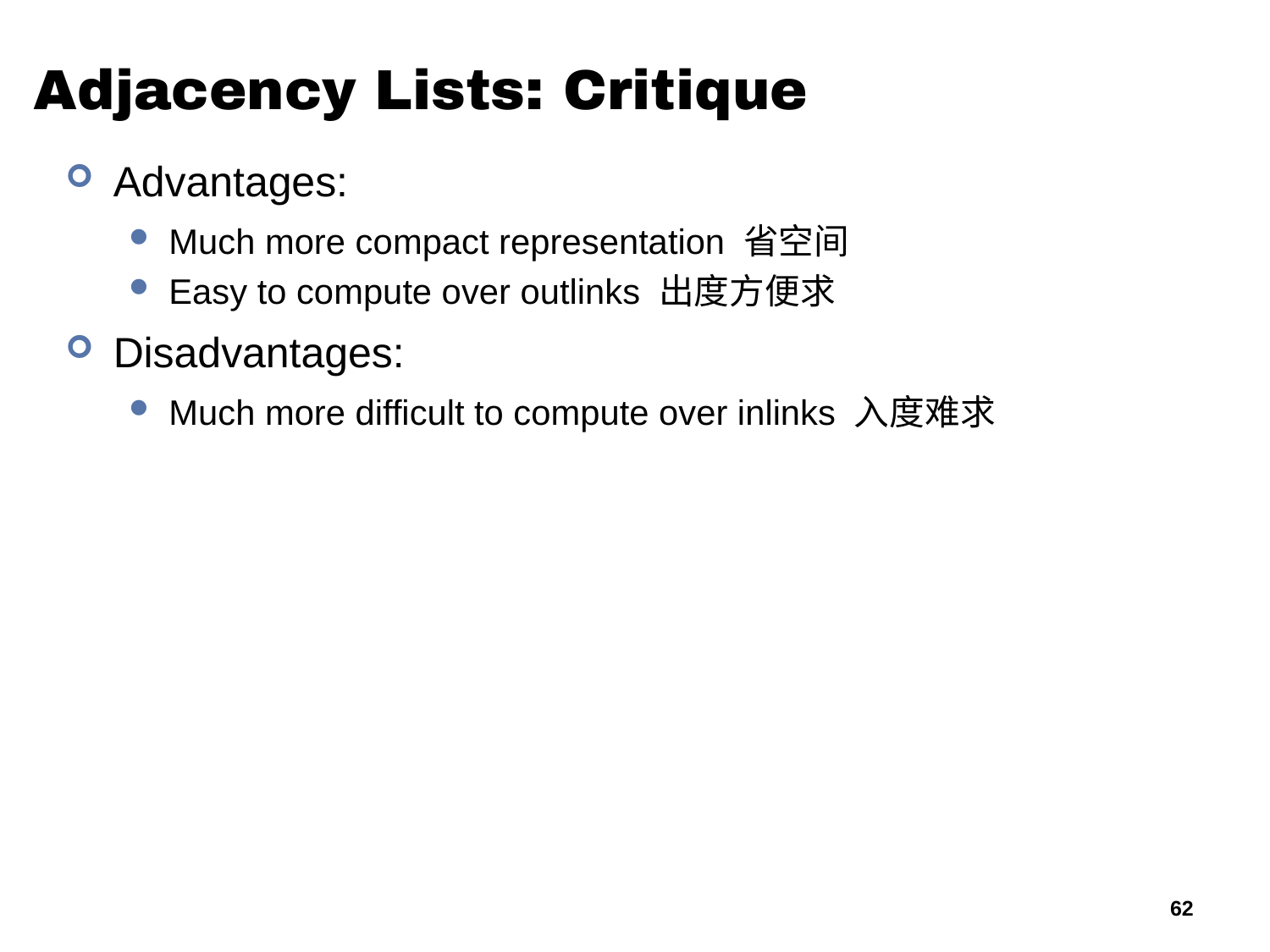

# Adjacency Lists: Critique
Advantages:
Much more compact representation 省空间
Easy to compute over outlinks 出度方便求
Disadvantages:
Much more difficult to compute over inlinks 入度难求

62